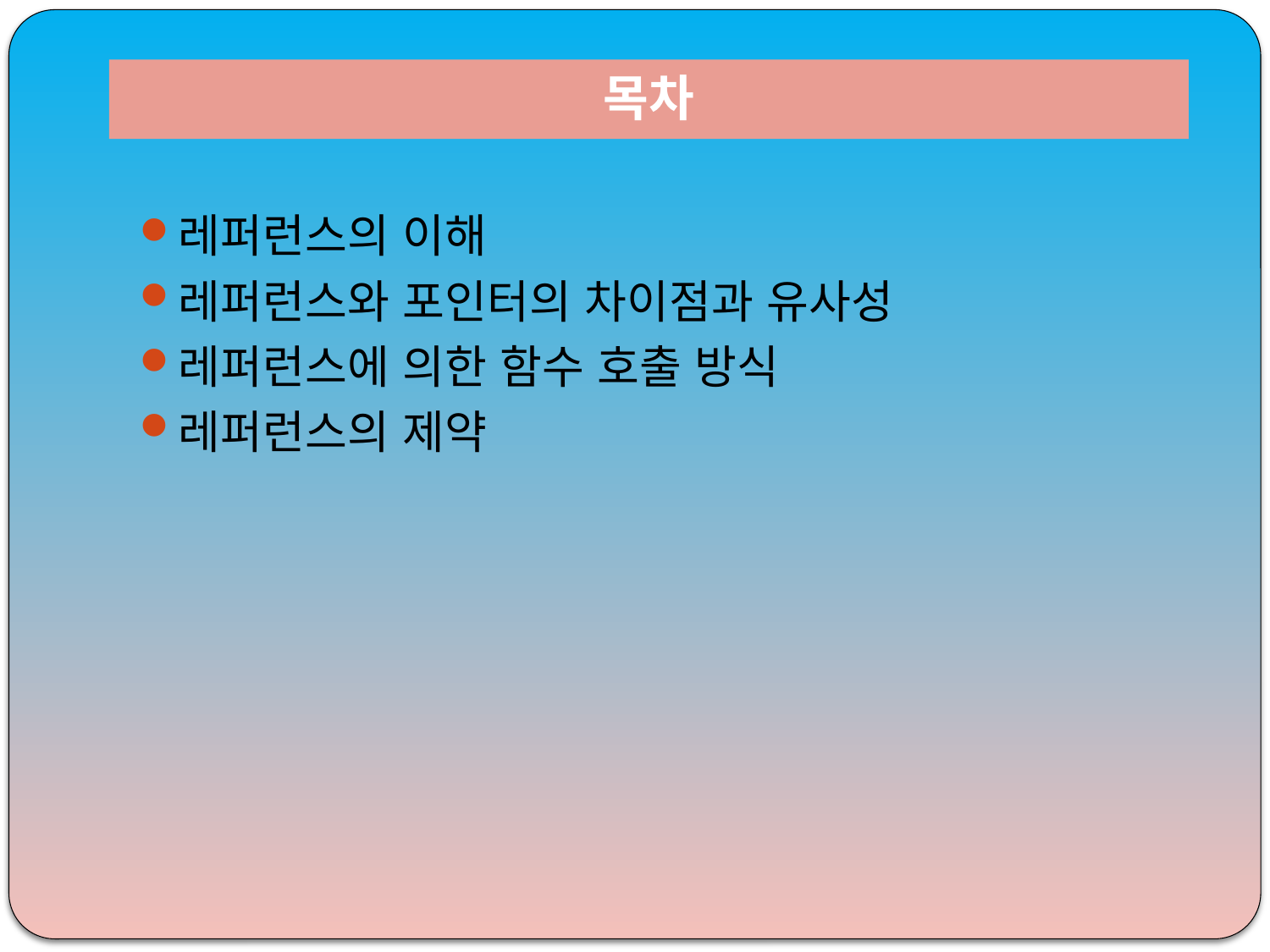

# 목차
레퍼런스의 이해
레퍼런스와 포인터의 차이점과 유사성
레퍼런스에 의한 함수 호출 방식
레퍼런스의 제약